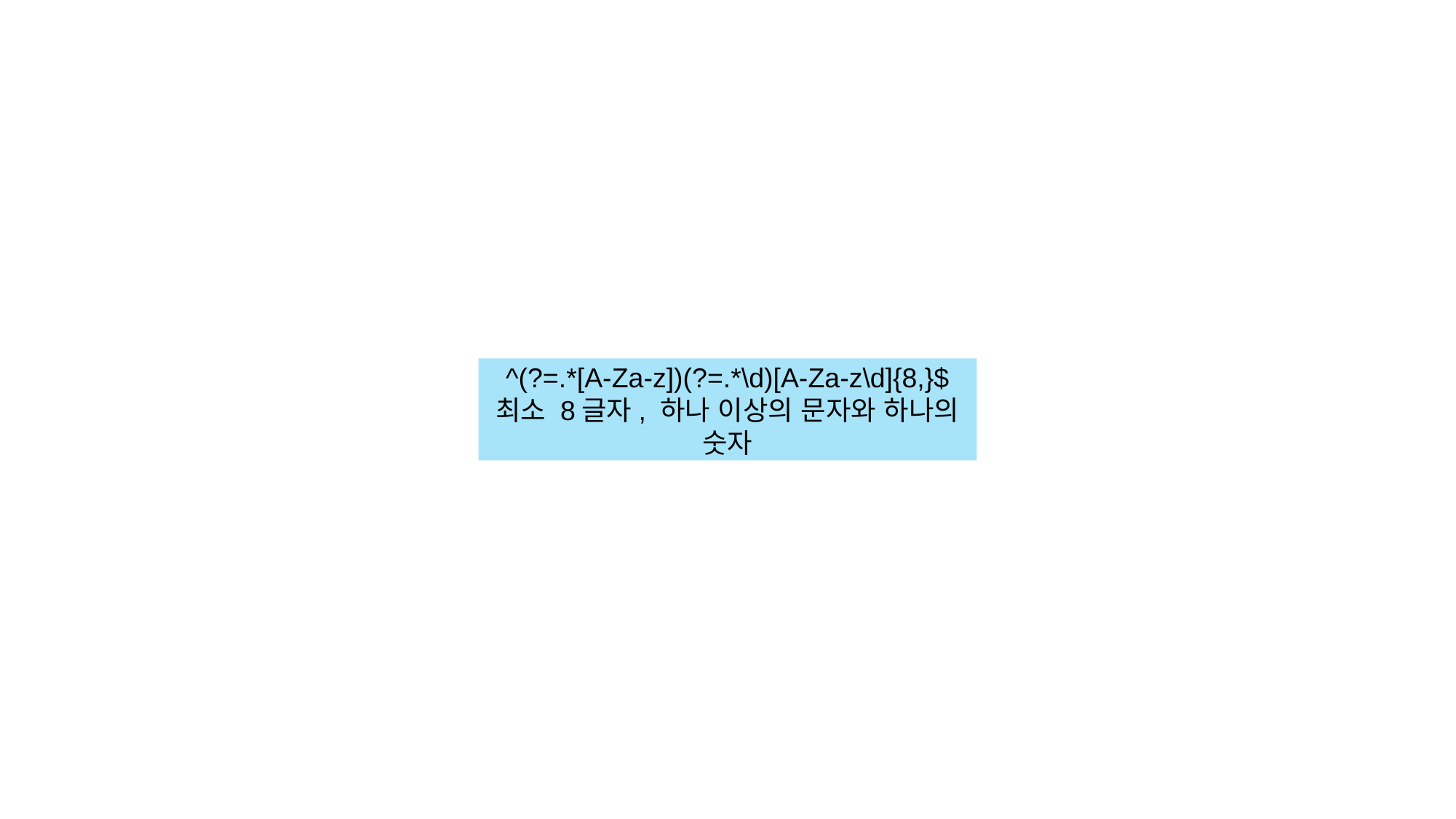

^(?=.*[A-Za-z])(?=.*\d)[A-Za-z\d]{8,}$
최소 8글자, 하나 이상의 문자와 하나의 숫자